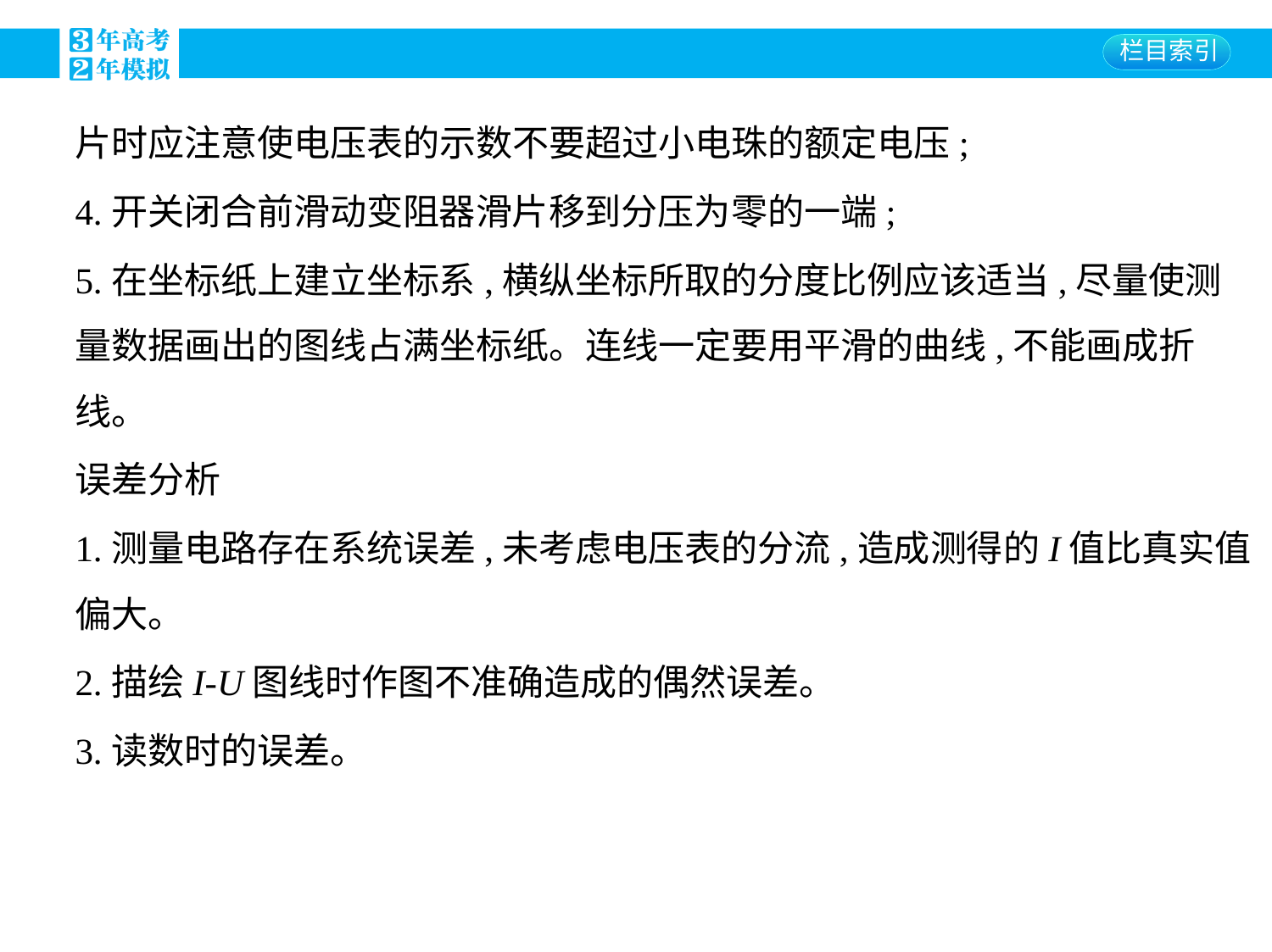

片时应注意使电压表的示数不要超过小电珠的额定电压;
4.开关闭合前滑动变阻器滑片移到分压为零的一端;
5.在坐标纸上建立坐标系,横纵坐标所取的分度比例应该适当,尽量使测
量数据画出的图线占满坐标纸。连线一定要用平滑的曲线,不能画成折
线。
误差分析
1.测量电路存在系统误差,未考虑电压表的分流,造成测得的I值比真实值
偏大。
2.描绘I-U图线时作图不准确造成的偶然误差。
3.读数时的误差。